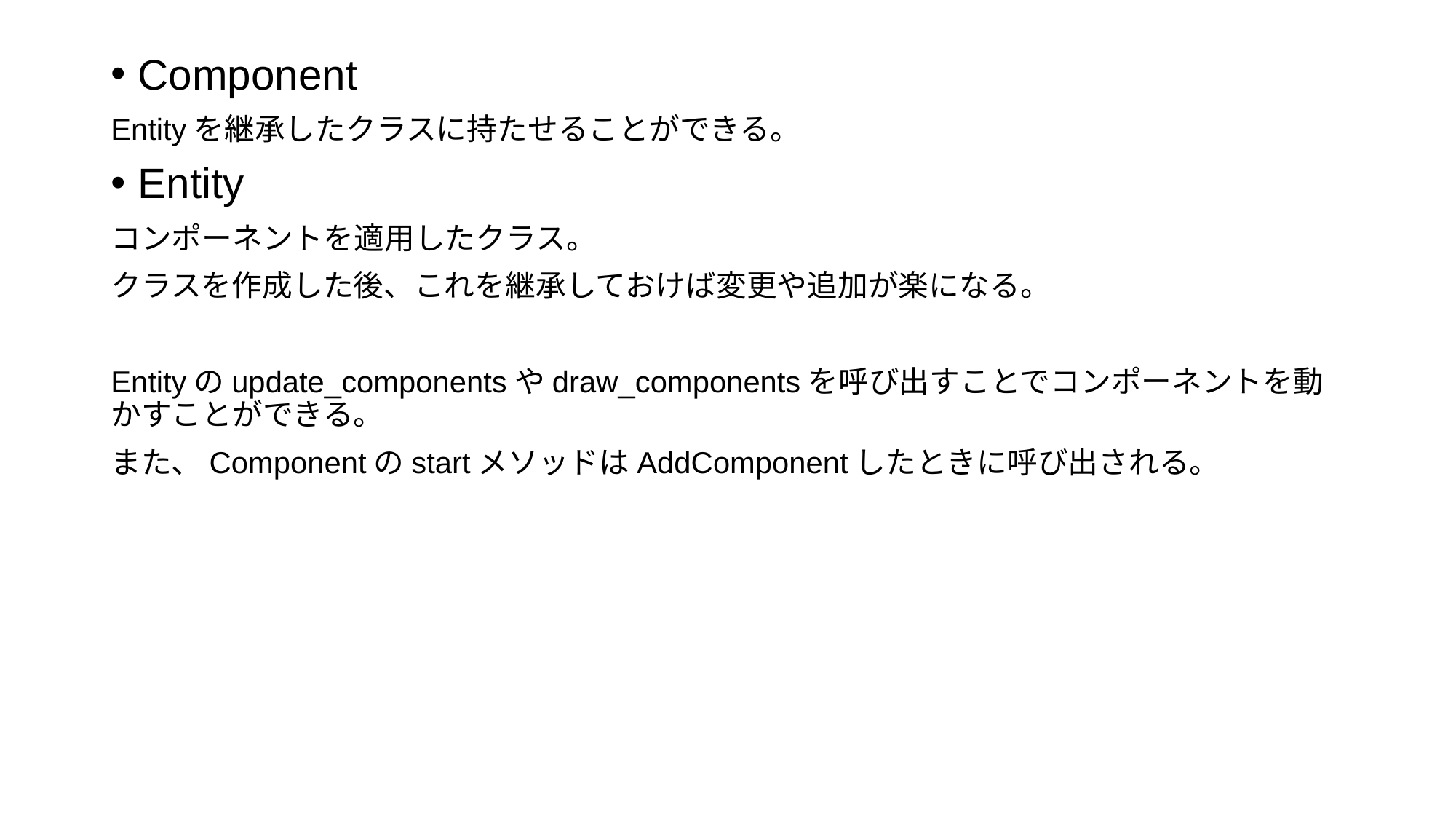

Component
Entityを継承したクラスに持たせることができる。
Entity
コンポーネントを適用したクラス。
クラスを作成した後、これを継承しておけば変更や追加が楽になる。

Entityのupdate_componentsやdraw_componentsを呼び出すことでコンポーネントを動かすことができる。
また、ComponentのstartメソッドはAddComponentしたときに呼び出される。